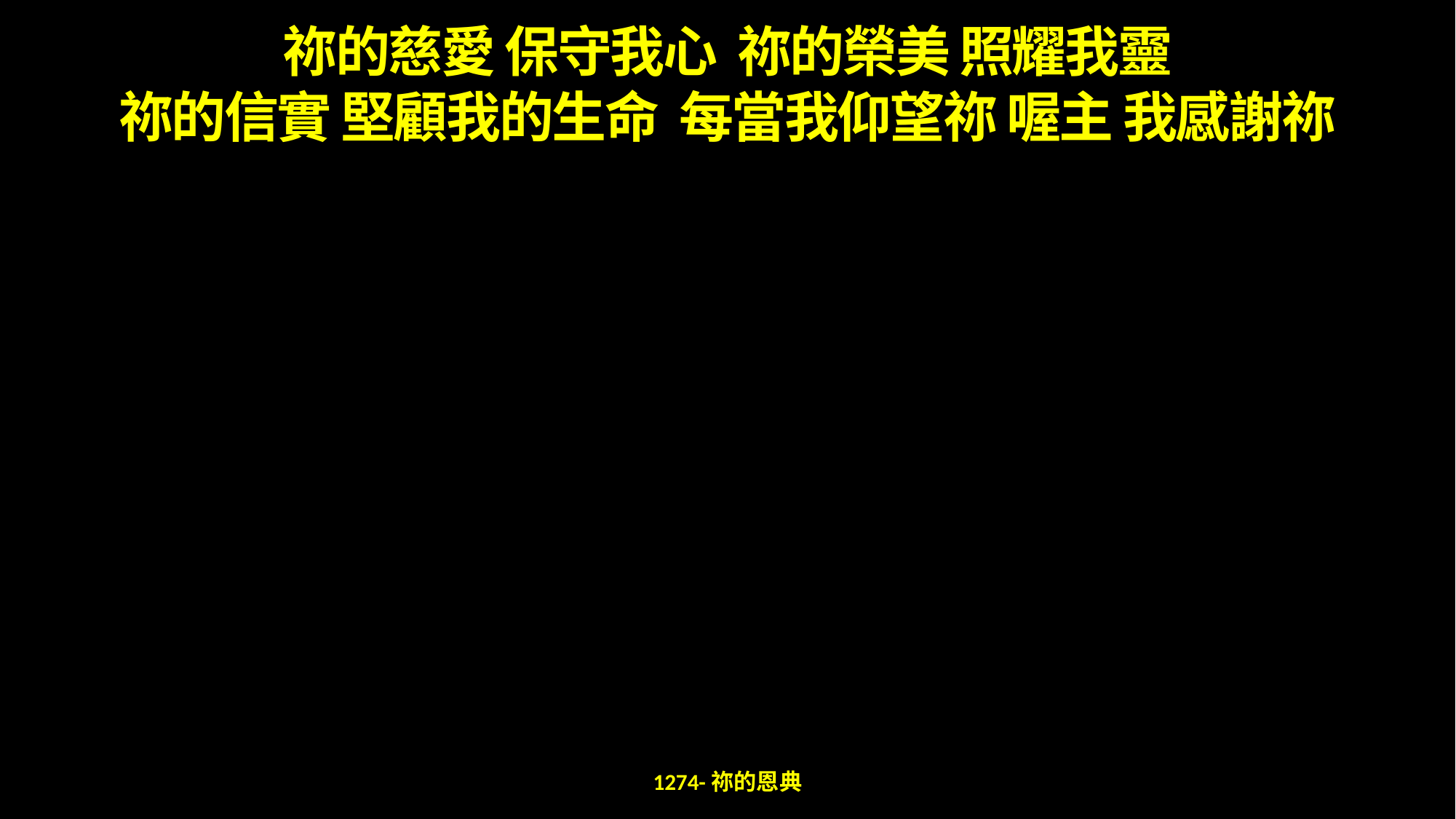

祢的慈愛 保守我心  祢的榮美 照耀我靈
祢的信實 堅顧我的生命  每當我仰望祢 喔主 我感謝祢
1274-祢的恩典